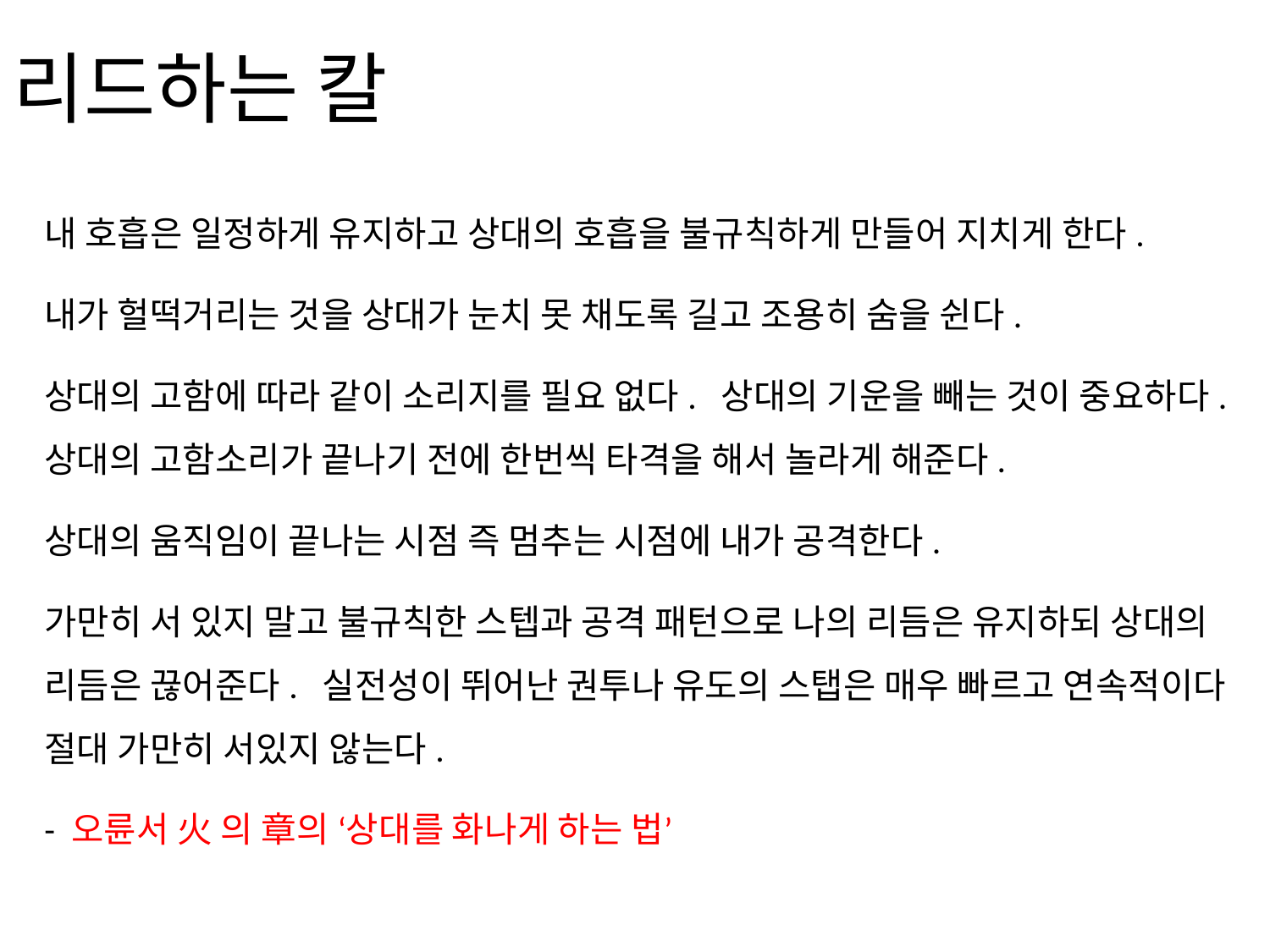

# 리드하는 칼
내 호흡은 일정하게 유지하고 상대의 호흡을 불규칙하게 만들어 지치게 한다.
내가 헐떡거리는 것을 상대가 눈치 못 채도록 길고 조용히 숨을 쉰다.
상대의 고함에 따라 같이 소리지를 필요 없다.  상대의 기운을 빼는 것이 중요하다. 상대의 고함소리가 끝나기 전에 한번씩 타격을 해서 놀라게 해준다.
상대의 움직임이 끝나는 시점 즉 멈추는 시점에 내가 공격한다.
가만히 서 있지 말고 불규칙한 스텝과 공격 패턴으로 나의 리듬은 유지하되 상대의 리듬은 끊어준다.  실전성이 뛰어난 권투나 유도의 스탭은 매우 빠르고 연속적이다 절대 가만히 서있지 않는다.
- 오륜서 火 의 章의 ‘상대를 화나게 하는 법’